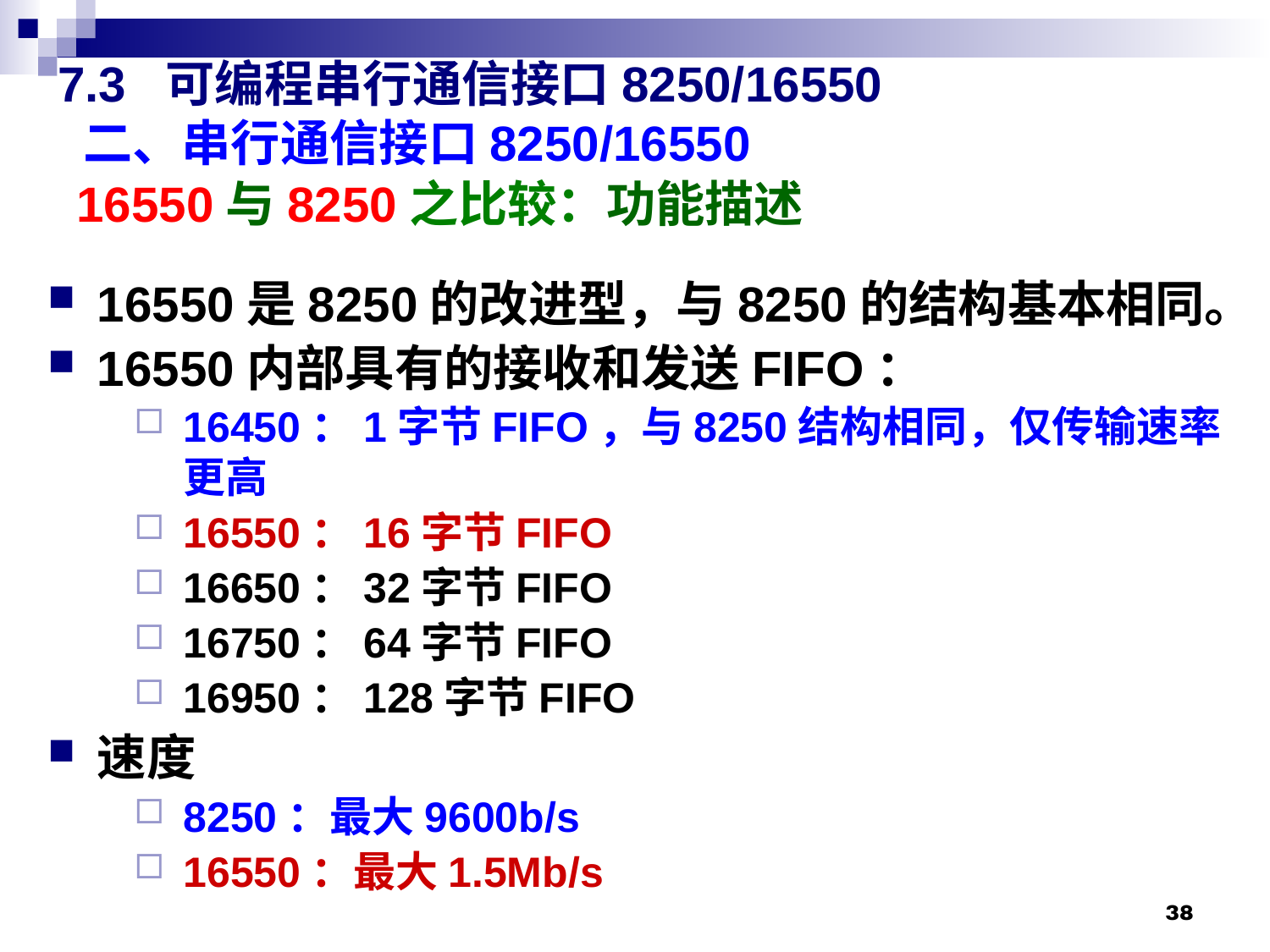

# 7.3  可编程串行通信接口8250/16550 二、串行通信接口8250/16550
16550与8250之比较：功能描述
16550是8250的改进型，与8250的结构基本相同。
16550内部具有的接收和发送FIFO：
16450：1字节FIFO，与8250结构相同，仅传输速率更高
16550：16字节FIFO
16650：32字节FIFO
16750：64字节FIFO
16950：128字节FIFO
速度
8250：最大9600b/s
16550：最大1.5Mb/s
38